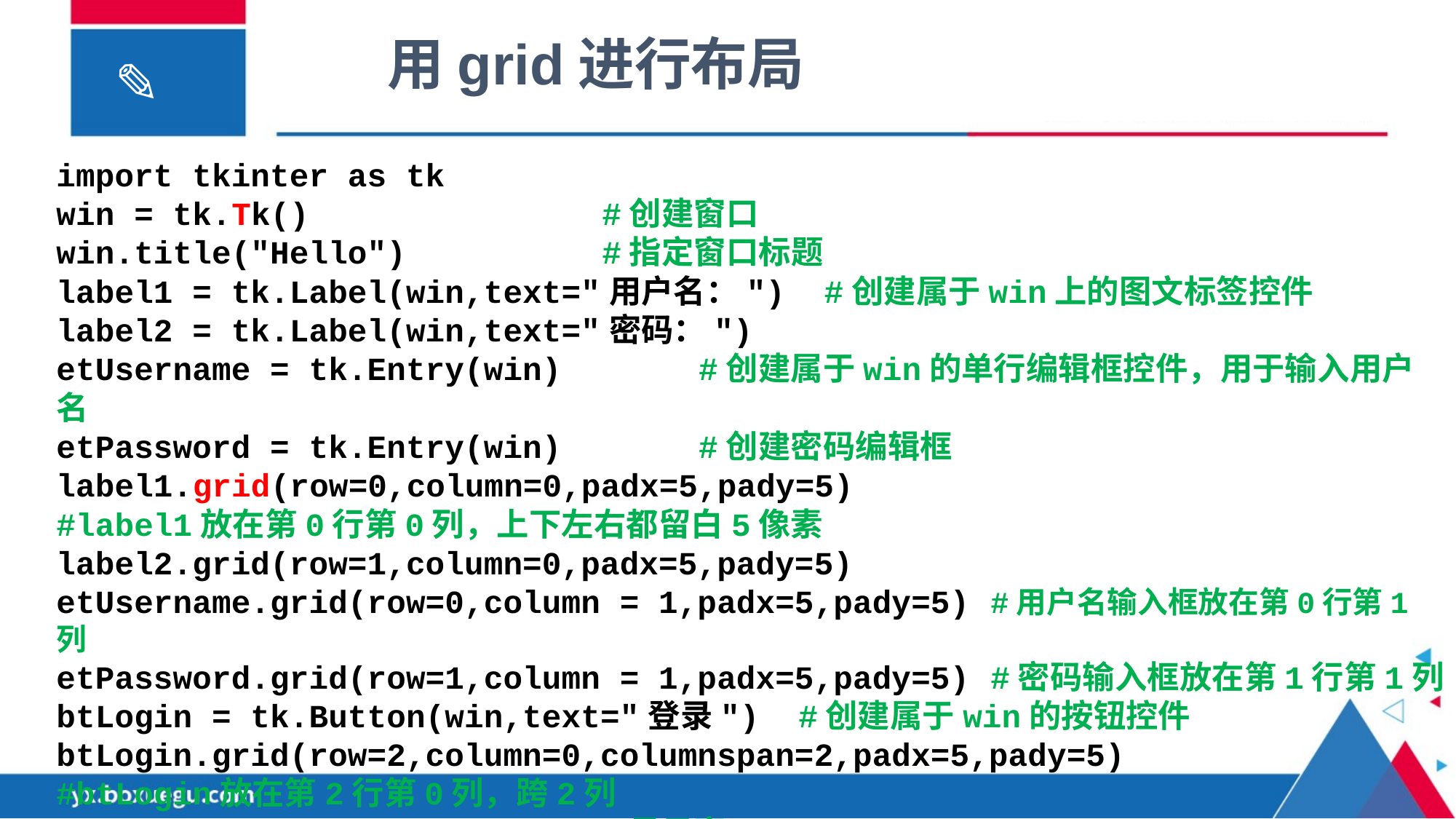

用grid进行布局
import tkinter as tk
win = tk.Tk()          	#创建窗口
win.title("Hello") 		#指定窗口标题
label1 = tk.Label(win,text="用户名：")  #创建属于win上的图文标签控件
label2 = tk.Label(win,text="密码：")
etUsername = tk.Entry(win)       #创建属于win的单行编辑框控件，用于输入用户名
etPassword = tk.Entry(win)       #创建密码编辑框
label1.grid(row=0,column=0,padx=5,pady=5)
#label1放在第0行第0列，上下左右都留白5像素
label2.grid(row=1,column=0,padx=5,pady=5)
etUsername.grid(row=0,column = 1,padx=5,pady=5) #用户名输入框放在第0行第1列
etPassword.grid(row=1,column = 1,padx=5,pady=5) #密码输入框放在第1行第1列
btLogin = tk.Button(win,text="登录")  #创建属于win的按钮控件
btLogin.grid(row=2,column=0,columnspan=2,padx=5,pady=5)
#btLogin放在第2行第0列，跨2列
win.mainloop()			#显示窗口